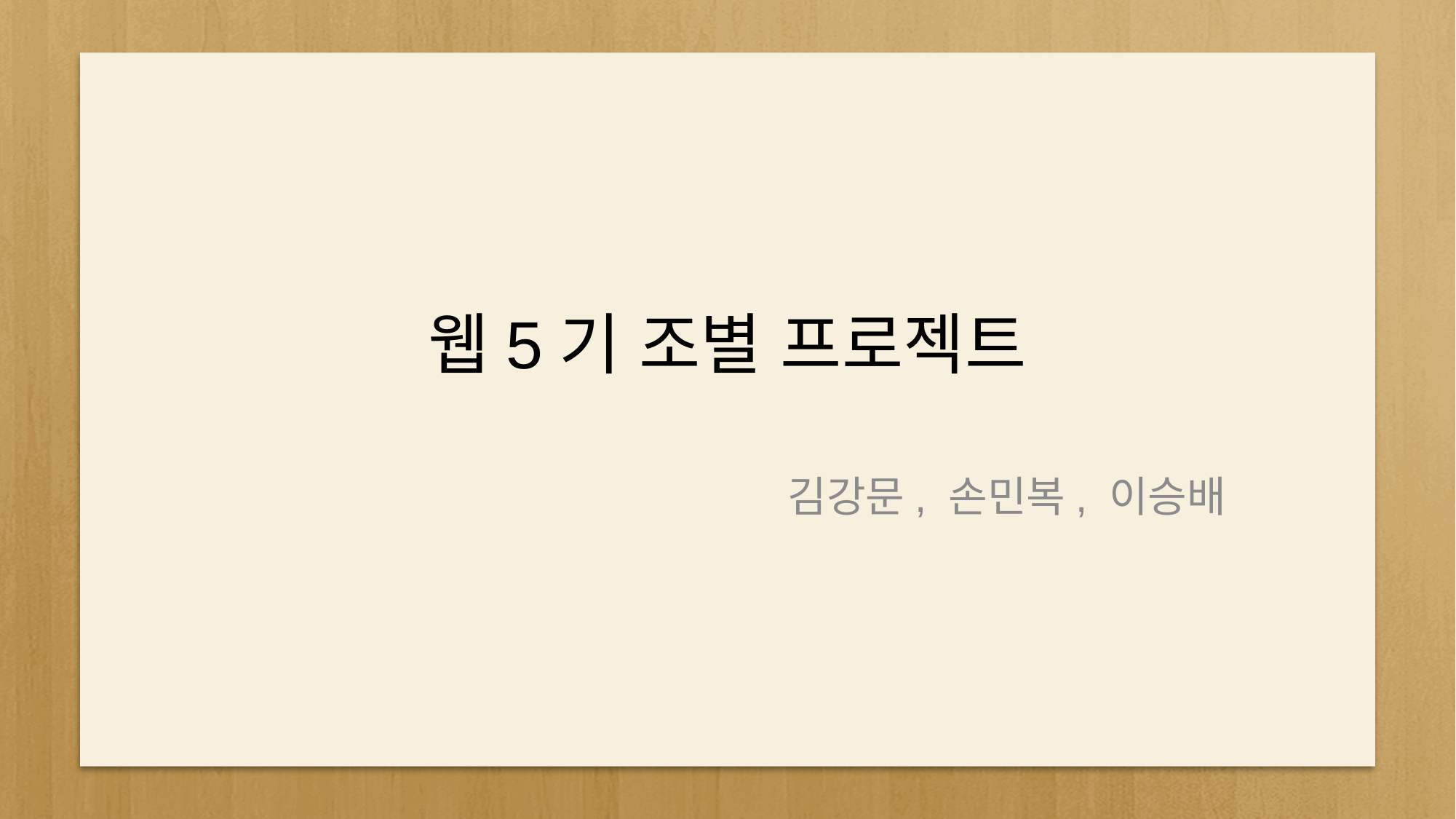

# 웹5기 조별 프로젝트
김강문, 손민복, 이승배